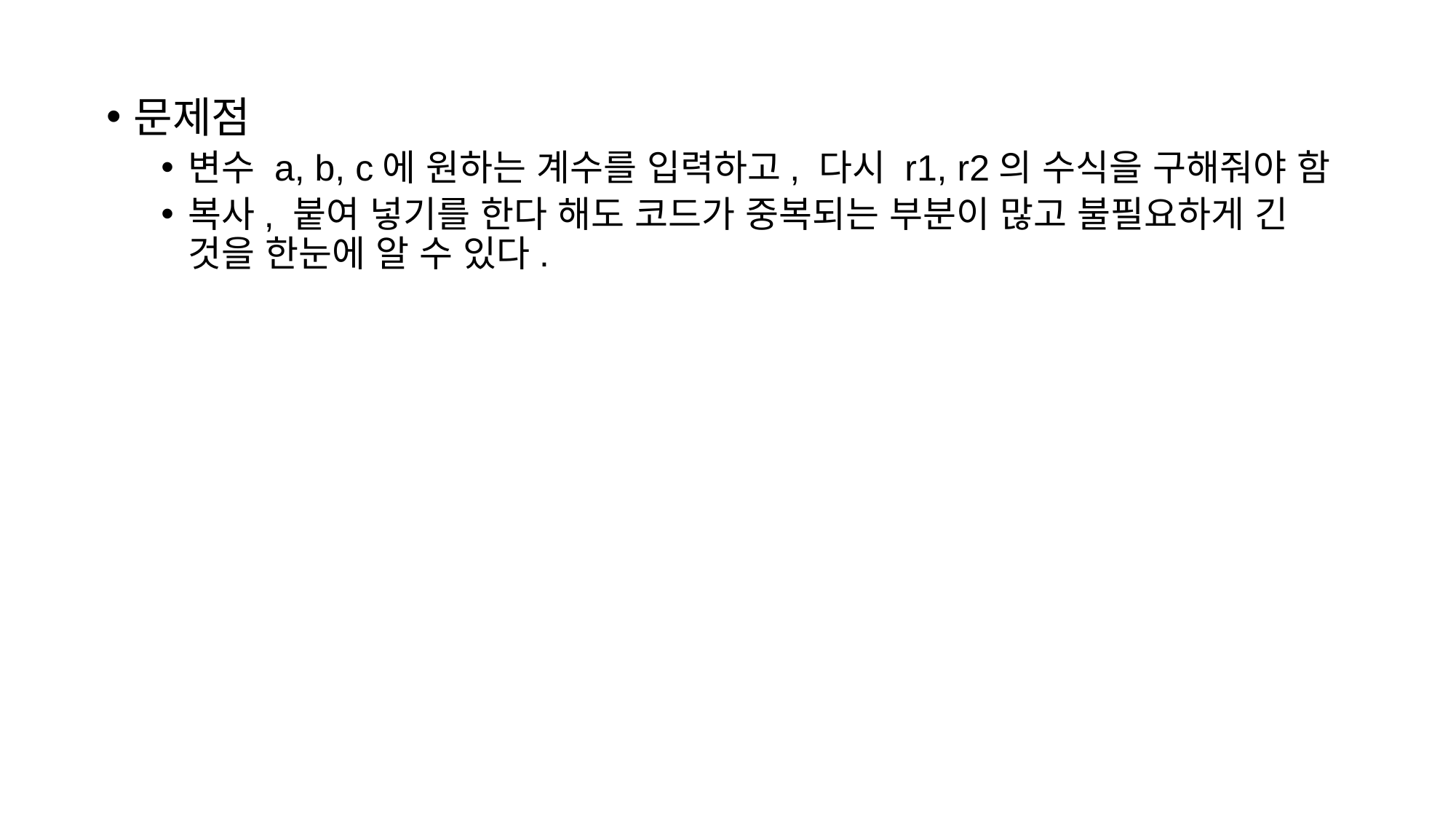

문제점
변수 a, b, c에 원하는 계수를 입력하고, 다시 r1, r2의 수식을 구해줘야 함
복사, 붙여 넣기를 한다 해도 코드가 중복되는 부분이 많고 불필요하게 긴 것을 한눈에 알 수 있다.